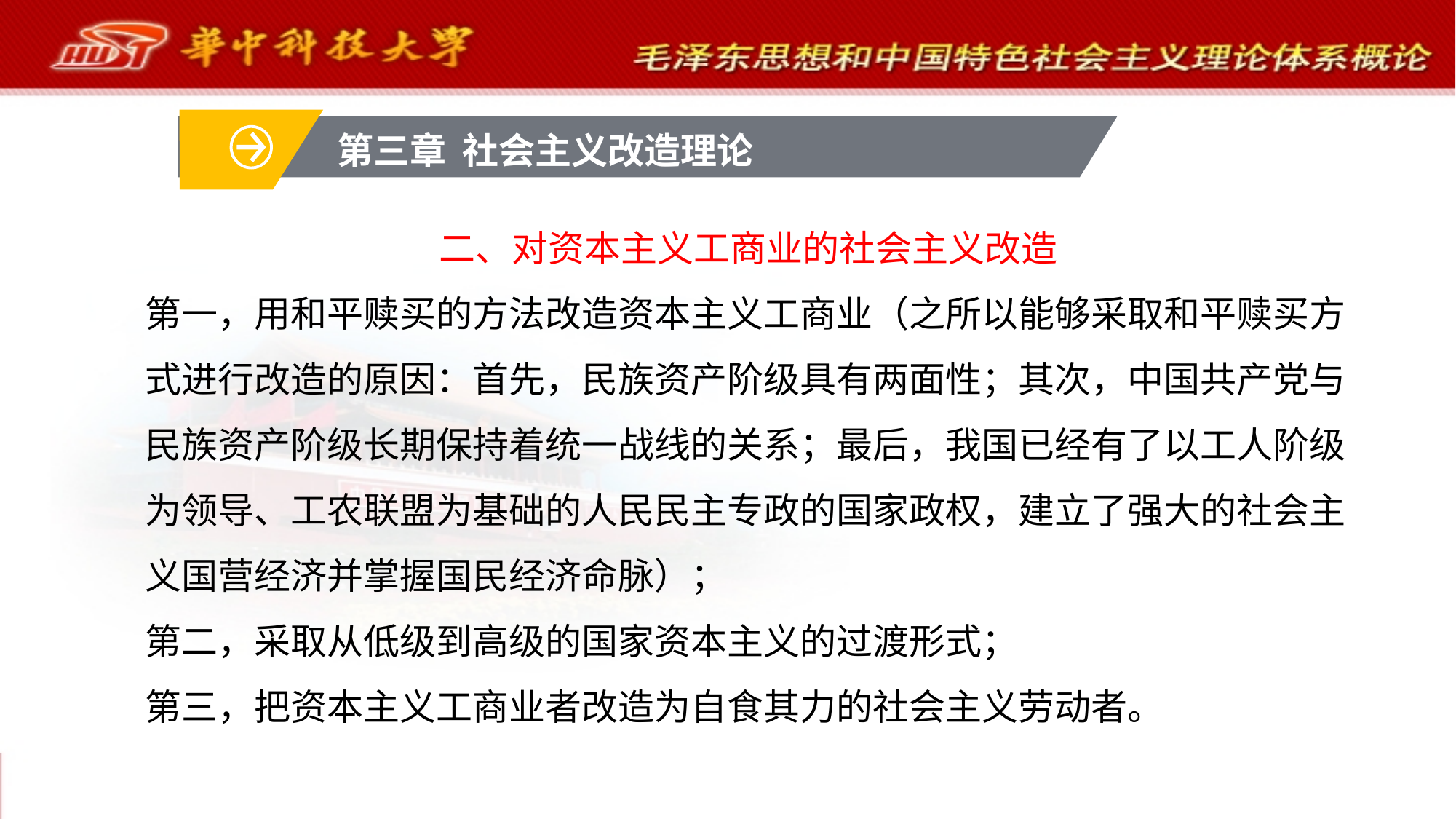

第三章  社会主义改造理论

二、对资本主义工商业的社会主义改造
第一，用和平赎买的方法改造资本主义工商业（之所以能够采取和平赎买方式进行改造的原因：首先，民族资产阶级具有两面性；其次，中国共产党与民族资产阶级长期保持着统一战线的关系；最后，我国已经有了以工人阶级为领导、工农联盟为基础的人民民主专政的国家政权，建立了强大的社会主义国营经济并掌握国民经济命脉）；
第二，采取从低级到高级的国家资本主义的过渡形式；
第三，把资本主义工商业者改造为自食其力的社会主义劳动者。